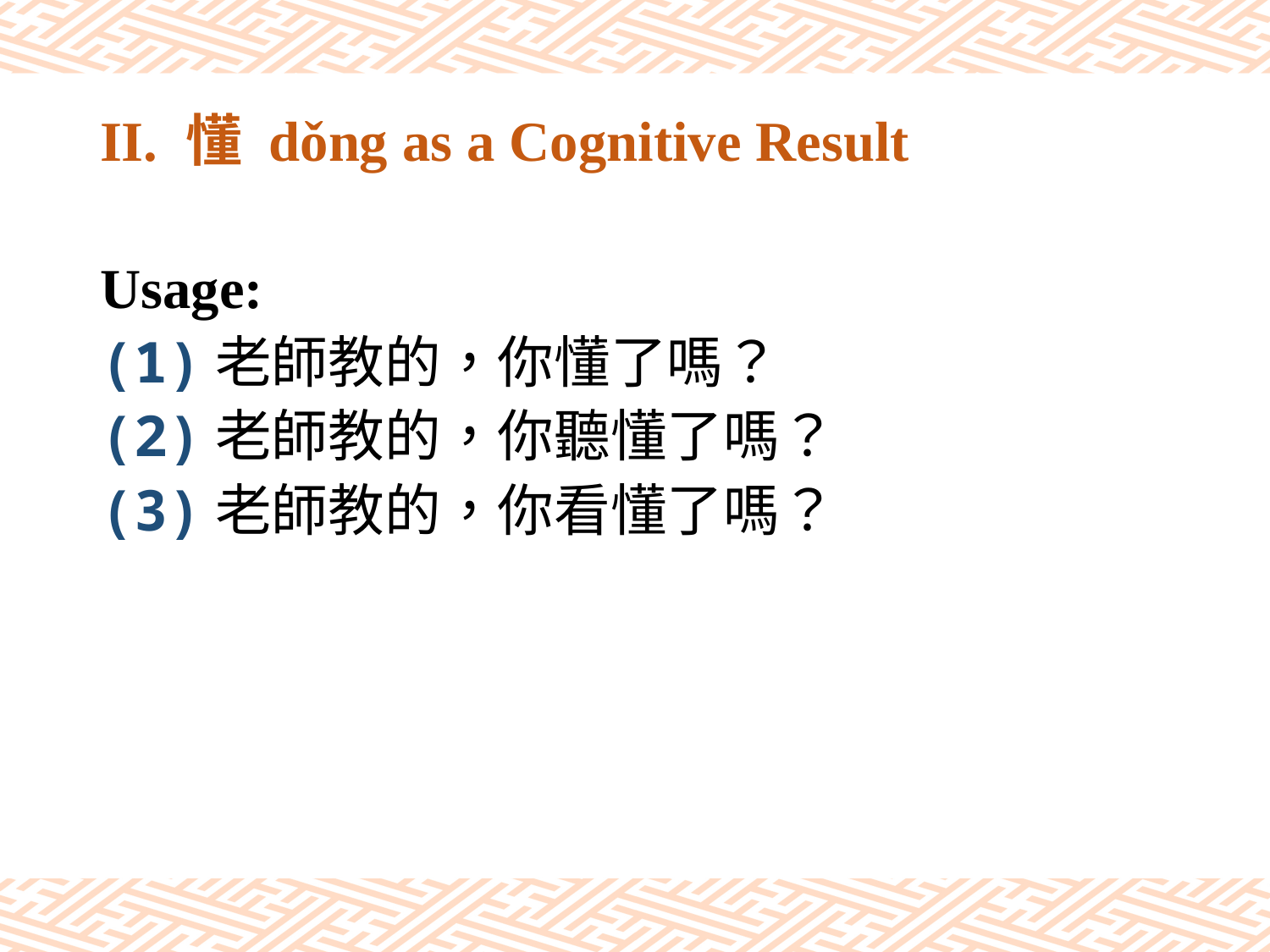

# II. 懂 dǒng as a Cognitive Result
Usage:
(1)老師教的，你懂了嗎？
(2)老師教的，你聽懂了嗎？
(3)老師教的，你看懂了嗎？